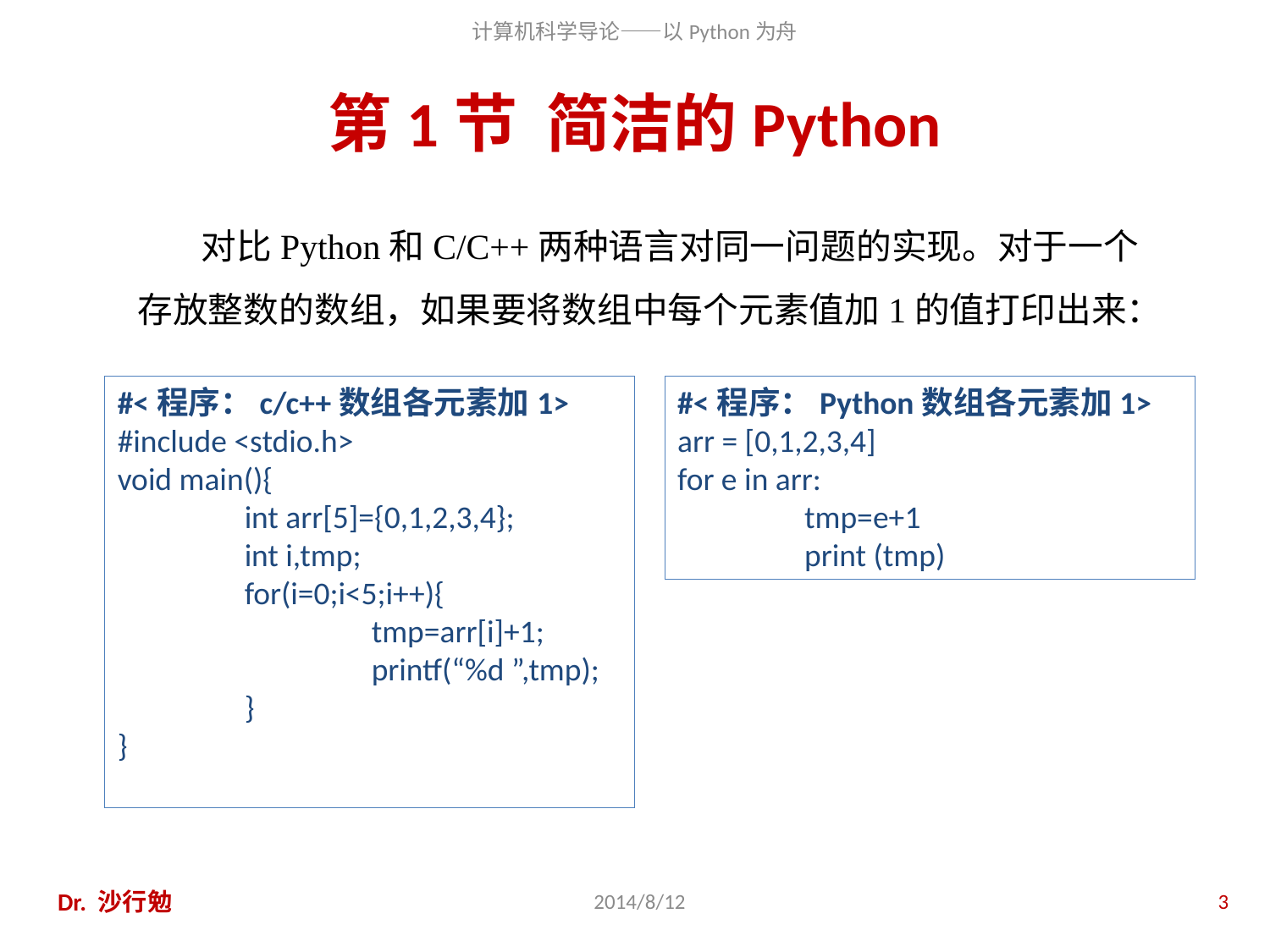

# 第1节  简洁的Python
对比Python和C/C++两种语言对同一问题的实现。对于一个存放整数的数组，如果要将数组中每个元素值加1的值打印出来：
#<程序：c/c++数组各元素加1>
#include <stdio.h>
void main(){
	int arr[5]={0,1,2,3,4};
	int i,tmp;
	for(i=0;i<5;i++){
		tmp=arr[i]+1;
		printf(“%d ”,tmp);
	}
}

#<程序：Python数组各元素加1>
arr = [0,1,2,3,4]
for e in arr:
	tmp=e+1
	print (tmp)
Dr. 沙行勉
2014/8/12
3